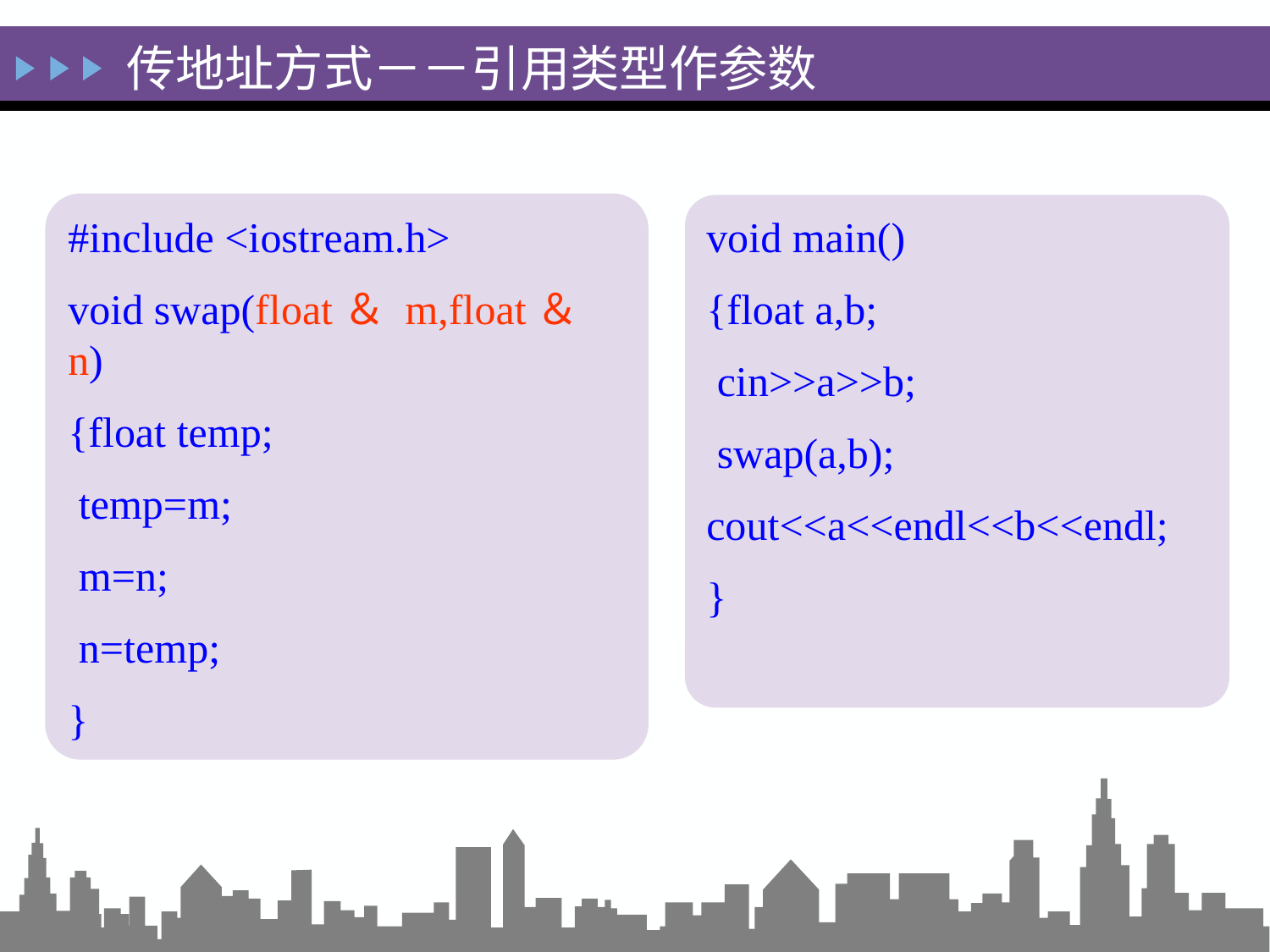

传地址方式－－引用类型作参数
#include <iostream.h>
void swap(float＆ m,float＆ n)
{float temp;
 temp=m;
 m=n;
 n=temp;
}
void main()
{float a,b;
 cin>>a>>b;
 swap(a,b);
cout<<a<<endl<<b<<endl;
}